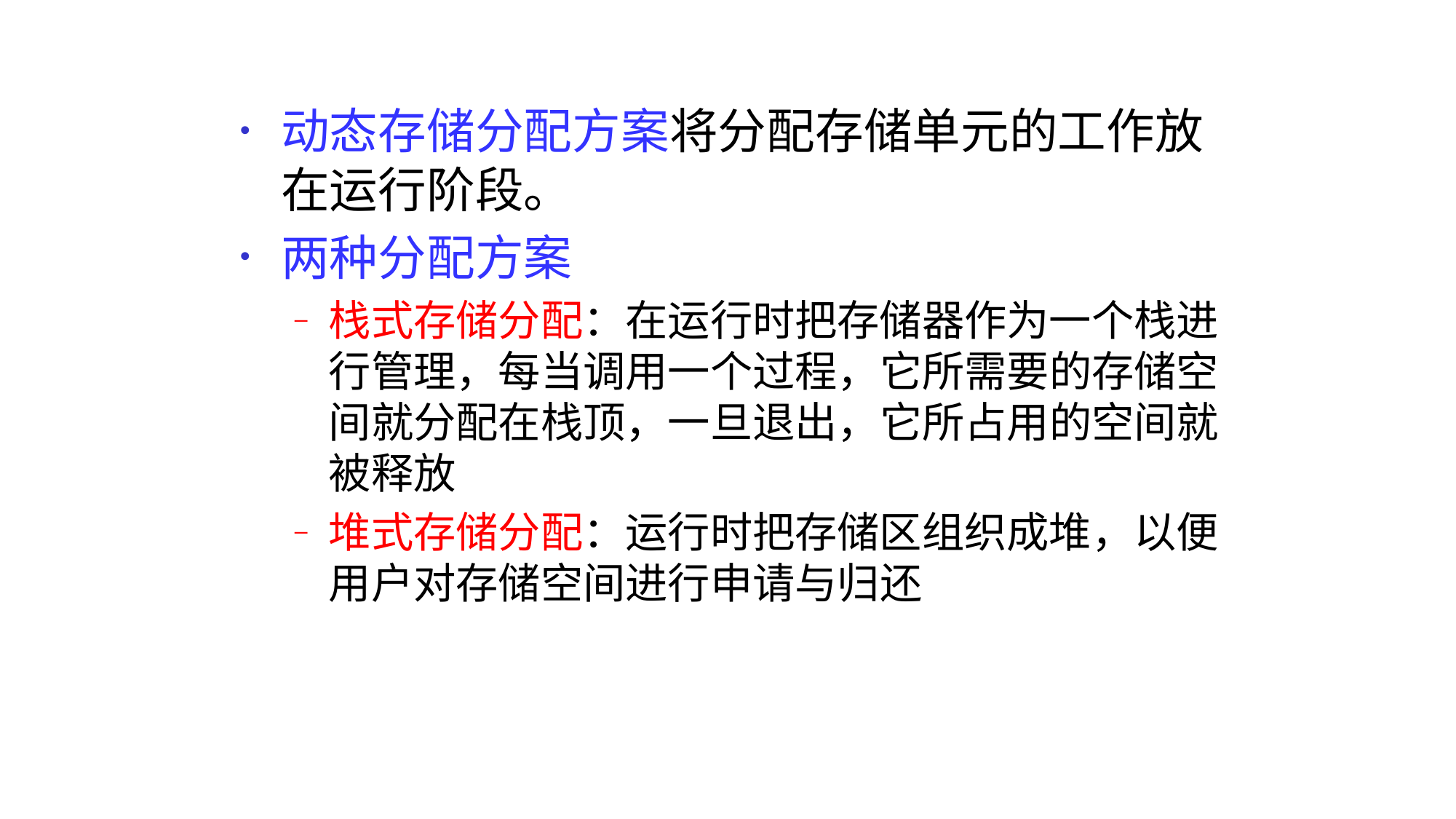

动态存储分配方案将分配存储单元的工作放在运行阶段。
两种分配方案
栈式存储分配：在运行时把存储器作为一个栈进行管理，每当调用一个过程，它所需要的存储空间就分配在栈顶，一旦退出，它所占用的空间就被释放
堆式存储分配：运行时把存储区组织成堆，以便用户对存储空间进行申请与归还
21